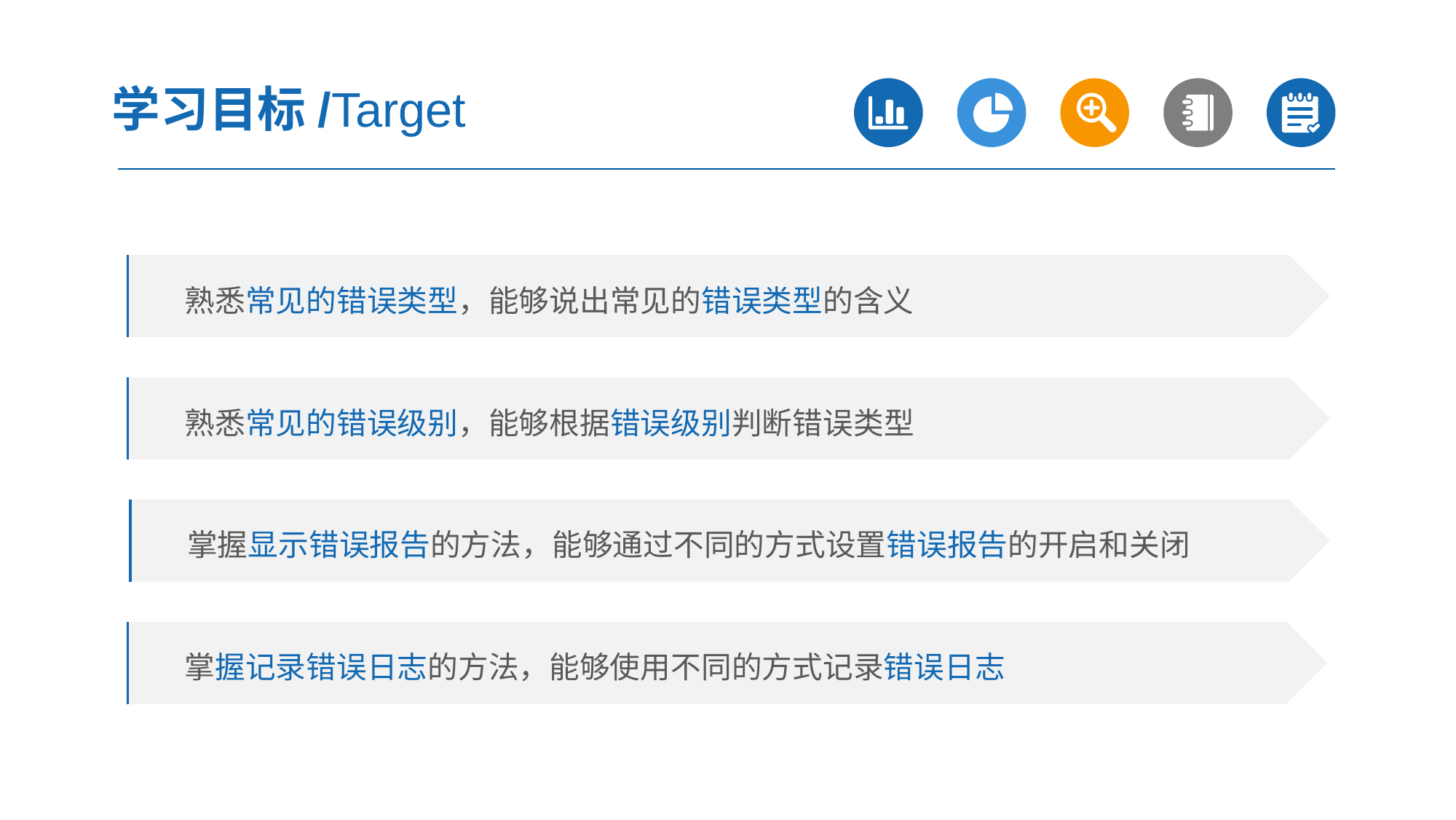

学习目标/Target
      熟悉常见的错误类型，能够说出常见的错误类型的含义

      熟悉常见的错误级别，能够根据错误级别判断错误类型

      掌握显示错误报告的方法，能够通过不同的方式设置错误报告的开启和关闭

      掌握记录错误日志的方法，能够使用不同的方式记录错误日志